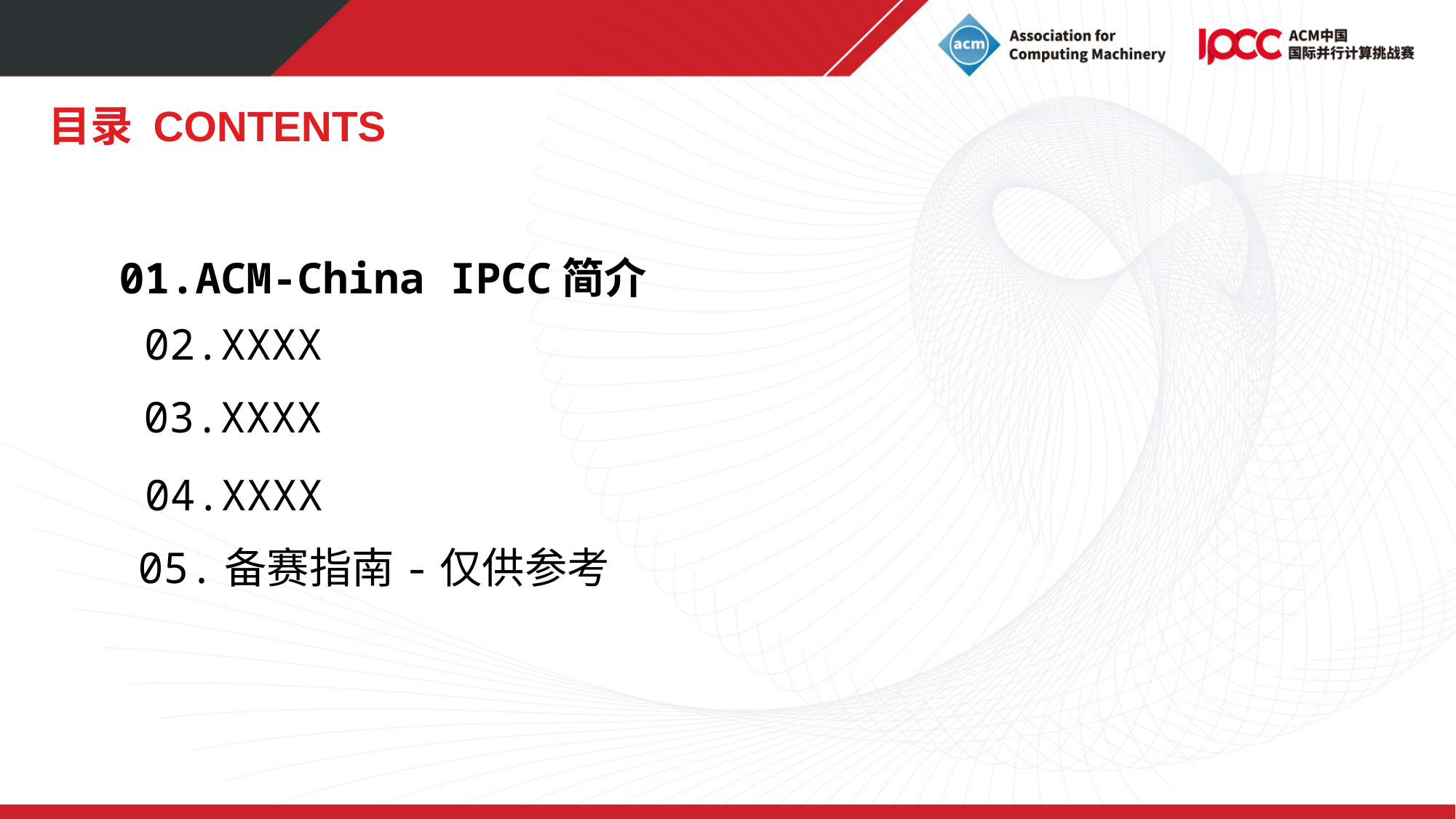

目录 CONTENTS
01.ACM-China IPCC简介
02.XXXX
03.XXXX
04.XXXX
05.备赛指南-仅供参考